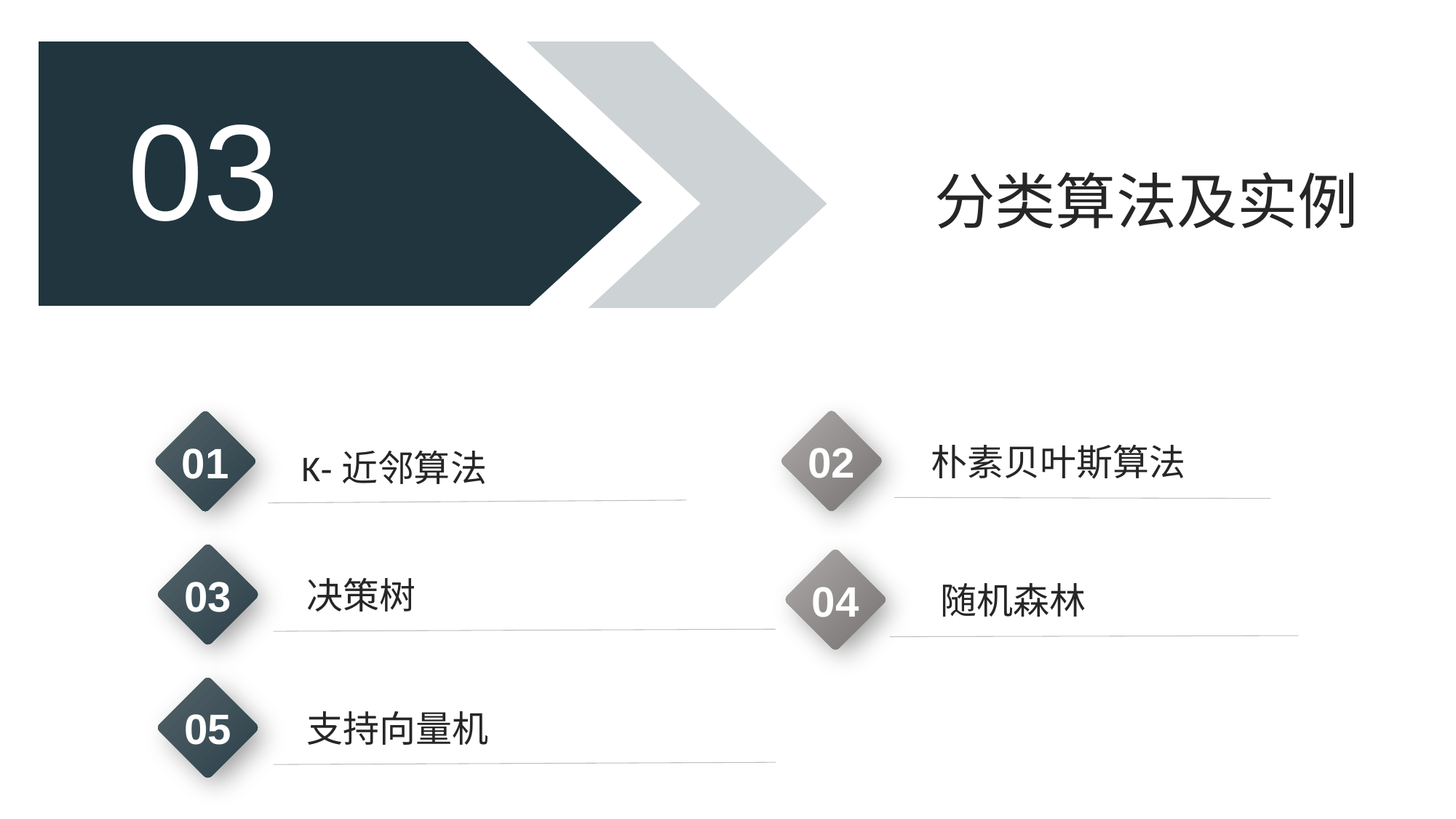

03
分类算法及实例
02
01
朴素贝叶斯算法
K-近邻算法
03
04
决策树
随机森林
05
支持向量机